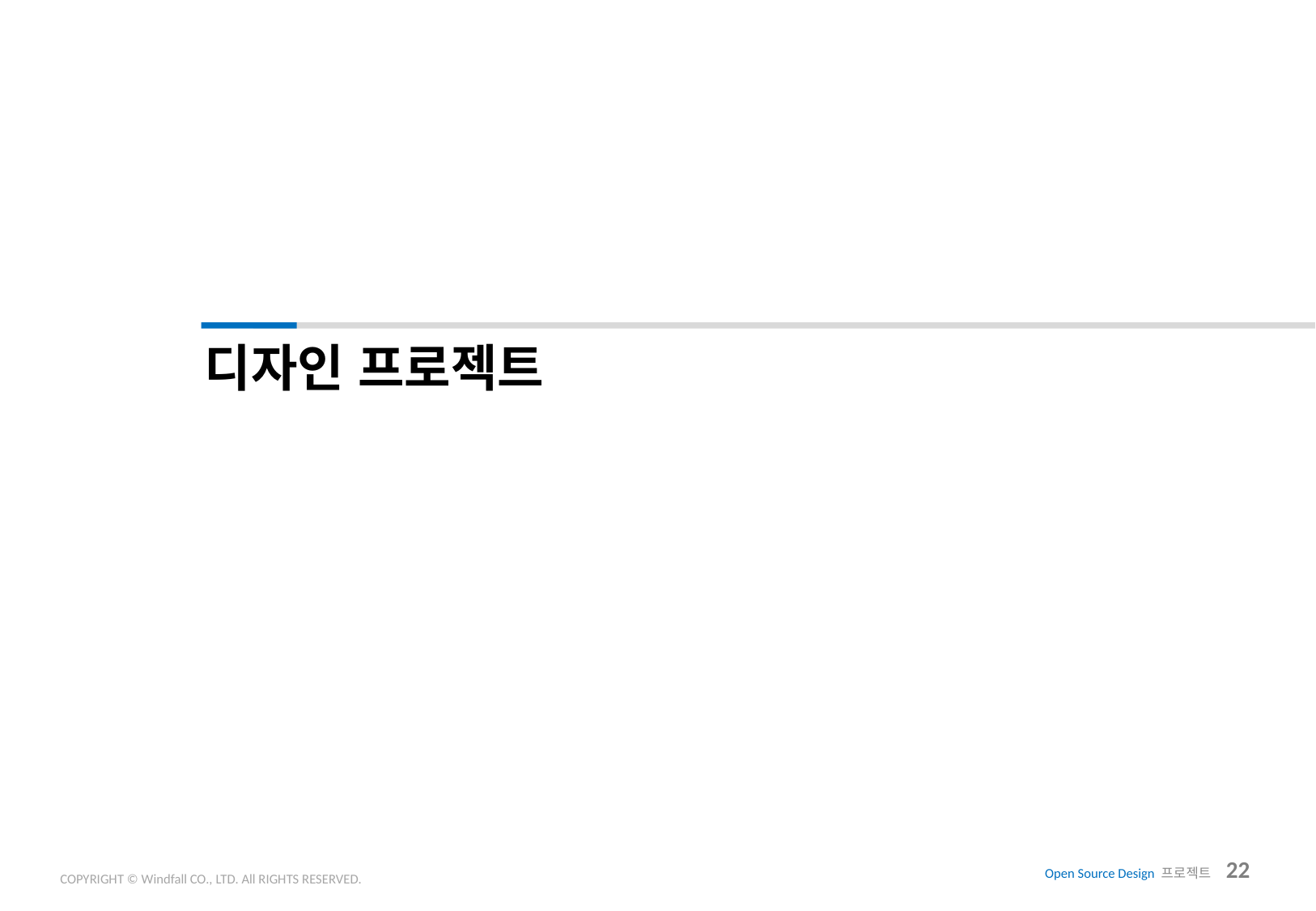

# 디자인 프로젝트
Open Source Design 프로젝트   22